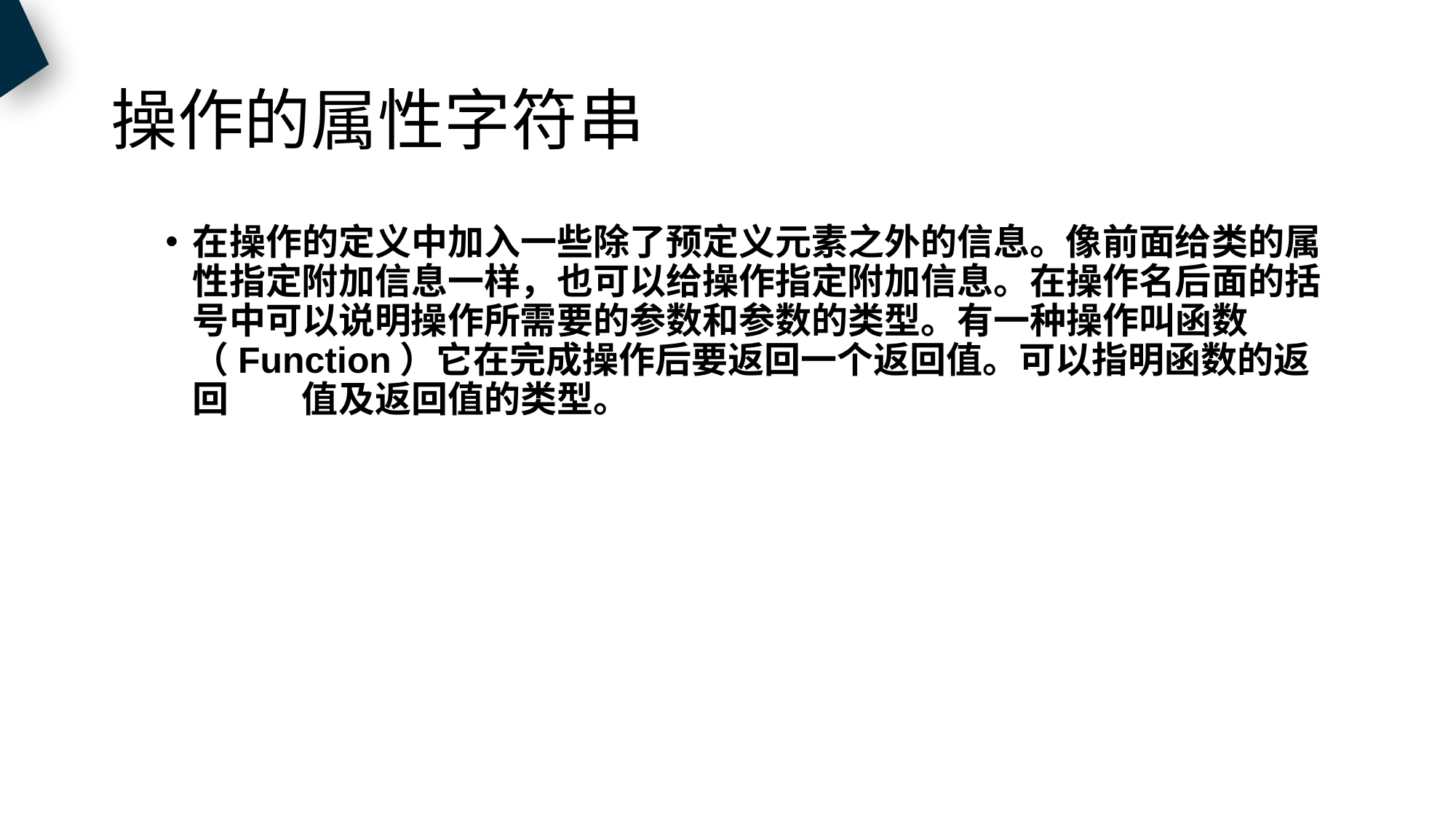

# 操作的属性字符串
在操作的定义中加入一些除了预定义元素之外的信息。像前面给类的属性指定附加信息一样，也可以给操作指定附加信息。在操作名后面的括号中可以说明操作所需要的参数和参数的类型。有一种操作叫函数（Function）它在完成操作后要返回一个返回值。可以指明函数的返回   	值及返回值的类型。